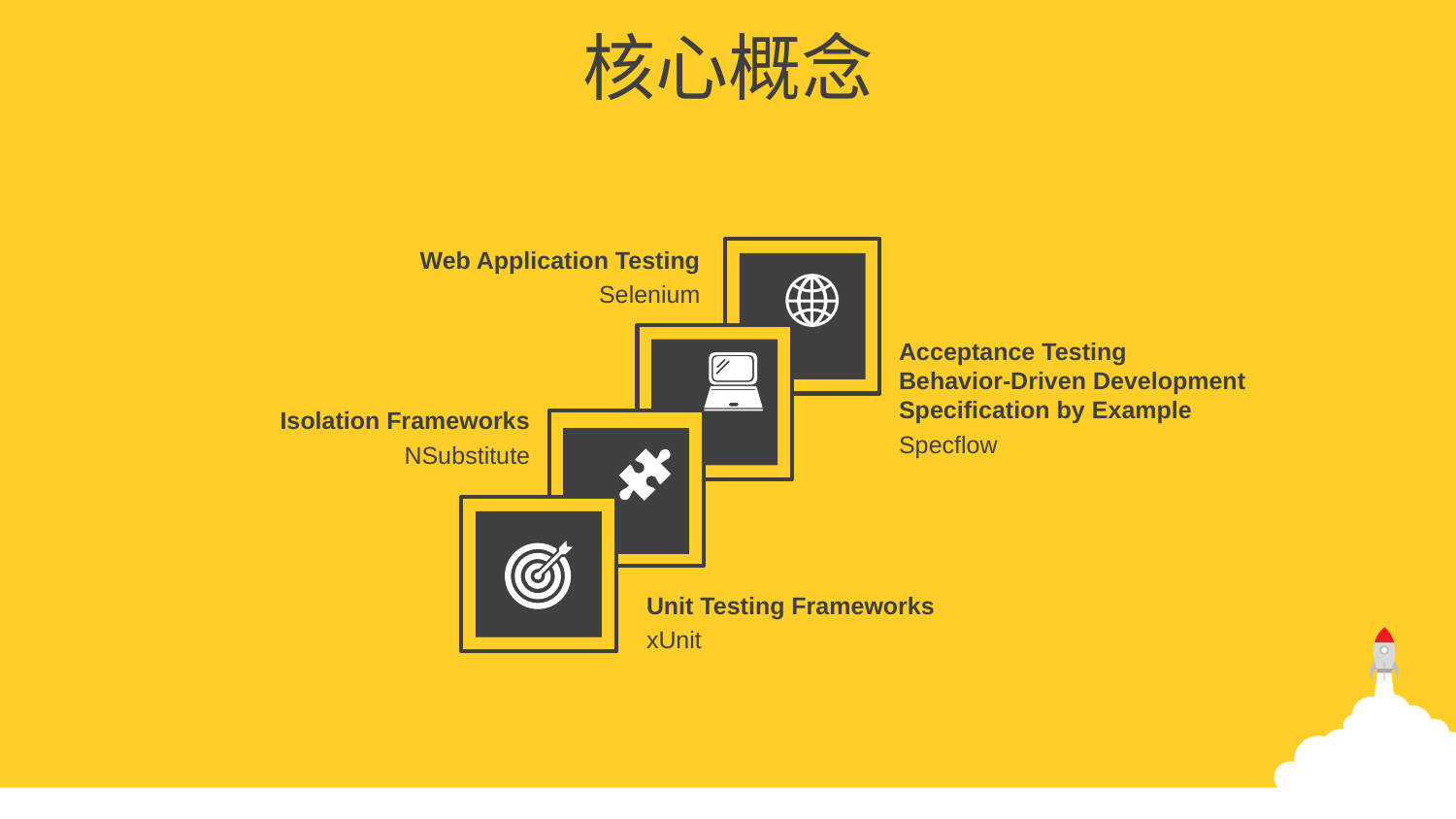

核心概念
Web Application Testing
Selenium

Acceptance Testing
Behavior-Driven Development Specification by Example
Specflow

Isolation Frameworks
NSubstitute

Unit Testing Frameworks
xUnit